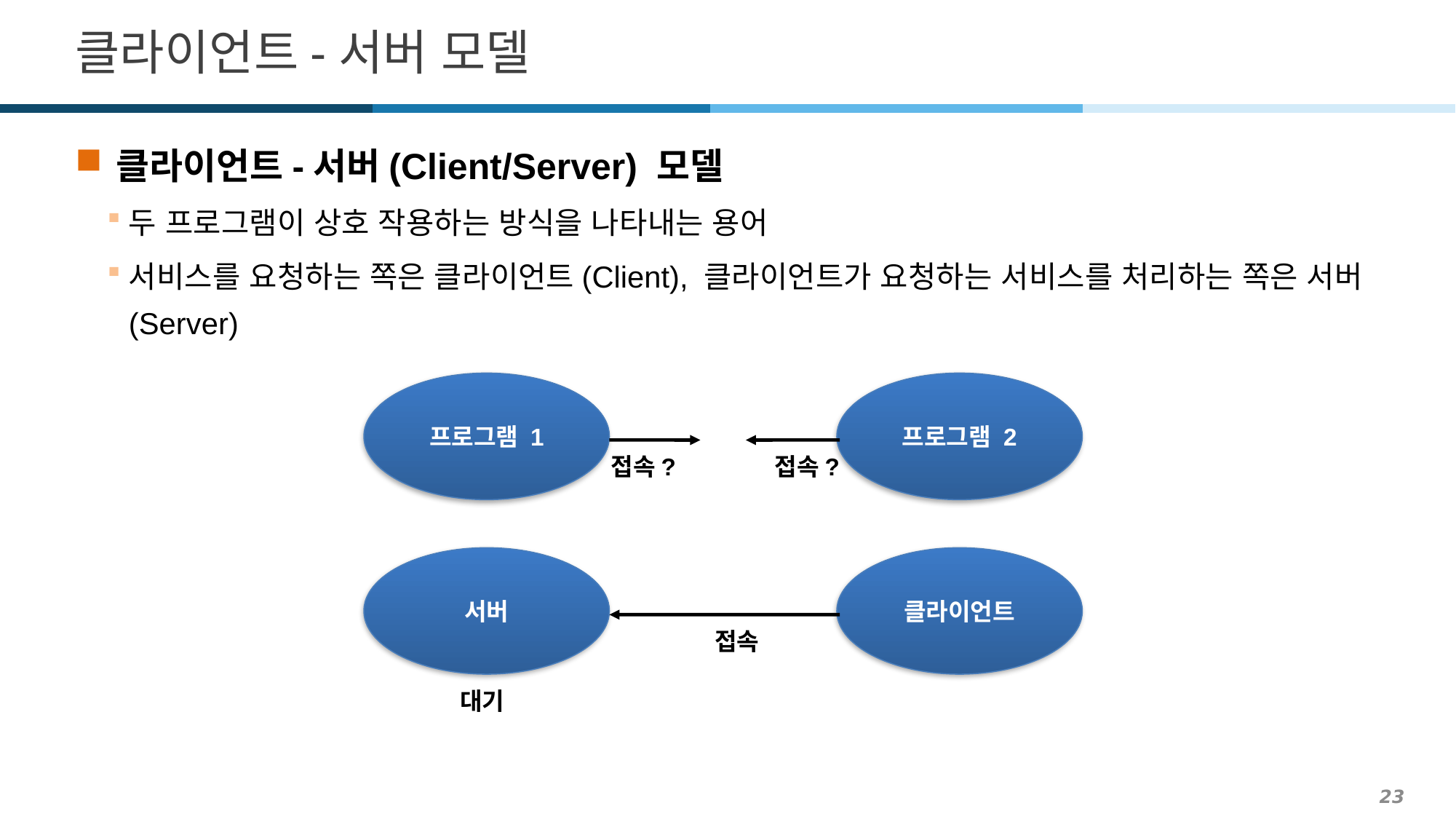

# 클라이언트-서버 모델
클라이언트-서버(Client/Server) 모델
두 프로그램이 상호 작용하는 방식을 나타내는 용어
서비스를 요청하는 쪽은 클라이언트(Client), 클라이언트가 요청하는 서비스를 처리하는 쪽은 서버(Server)
프로그램 1
프로그램 2

접속?
접속?
서버
클라이언트

접속
대기